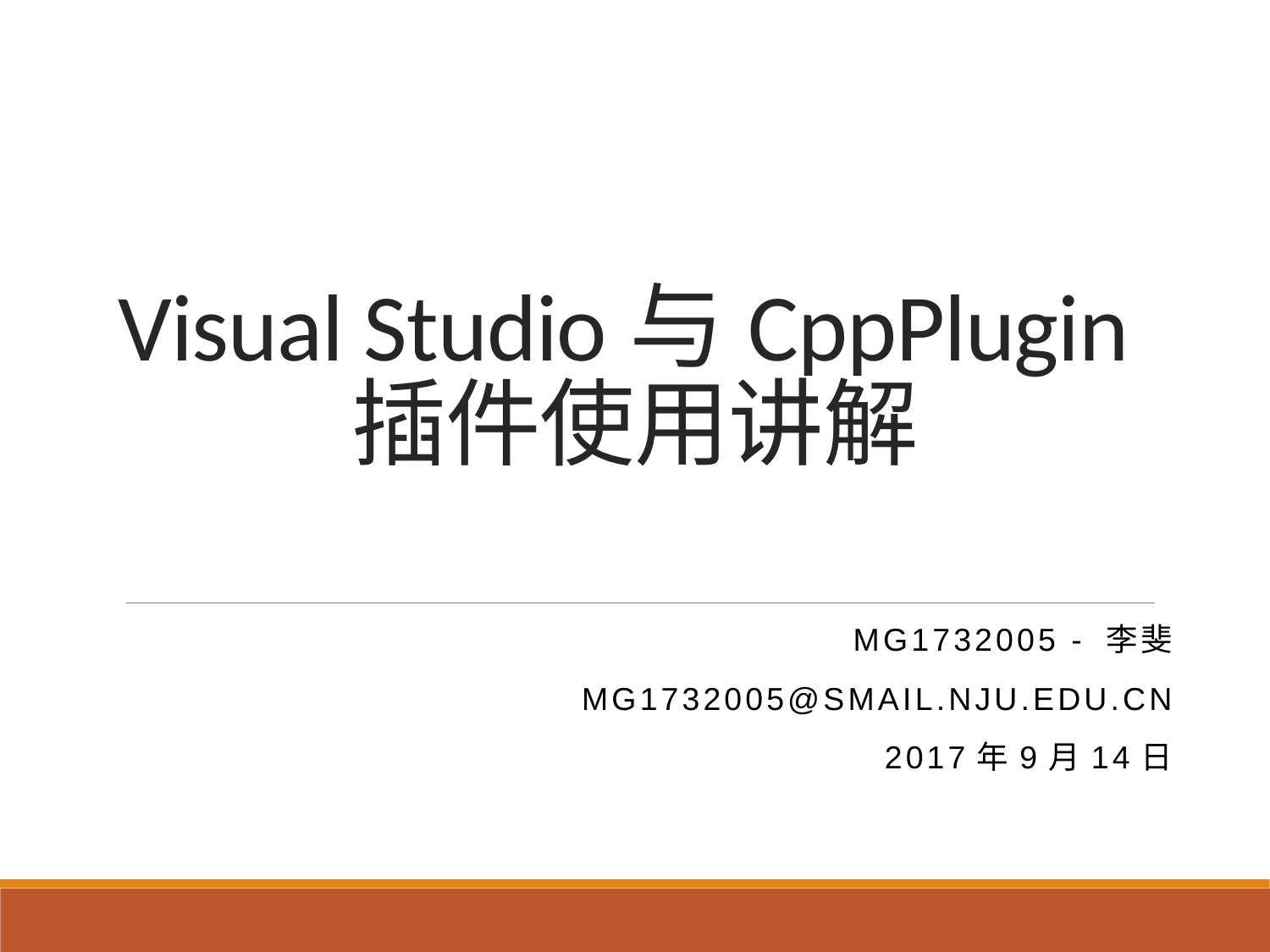

# Visual Studio与CppPlugin插件使用讲解
MG1732005 - 李斐
mg1732005@smail.nju.edu.cn
2017年9月14日